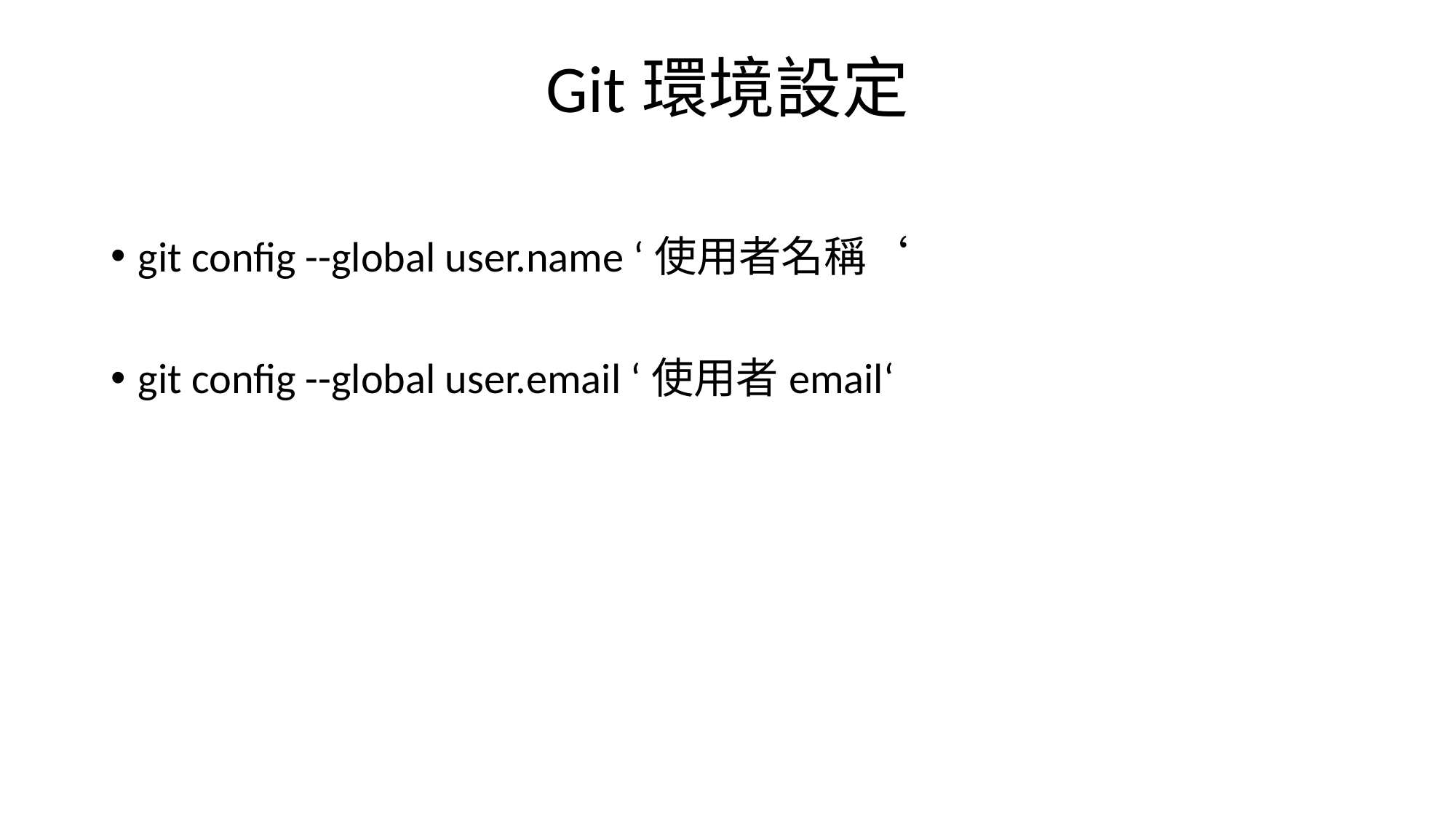

# Git環境設定

git config --global user.name ‘使用者名稱‘

git config --global user.email ‘使用者email‘